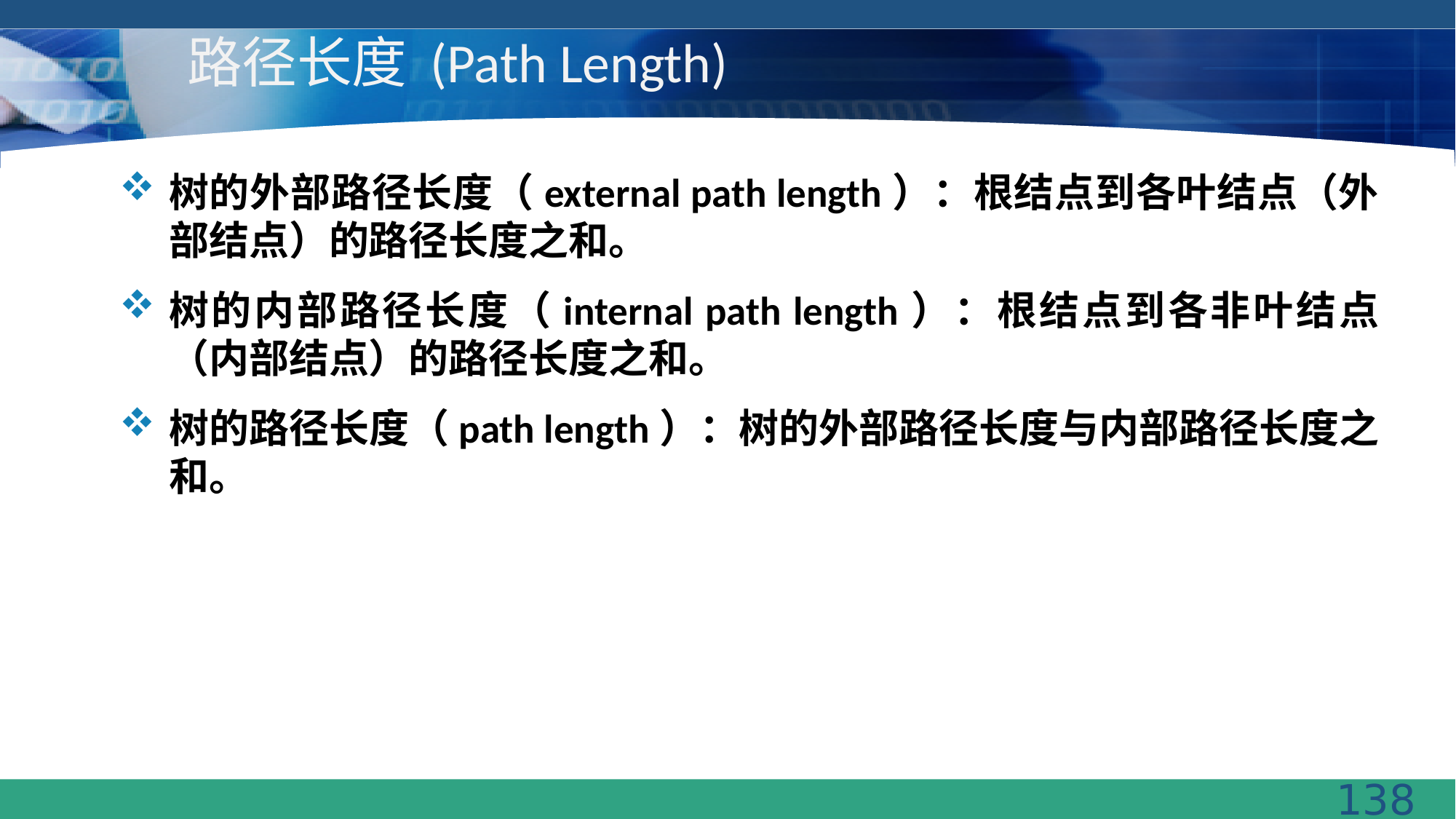

# 路径长度 (Path Length)
树的外部路径长度（external path length）：根结点到各叶结点（外部结点）的路径长度之和。
树的内部路径长度（internal path length）：根结点到各非叶结点（内部结点）的路径长度之和。
树的路径长度（path length）：树的外部路径长度与内部路径长度之和。